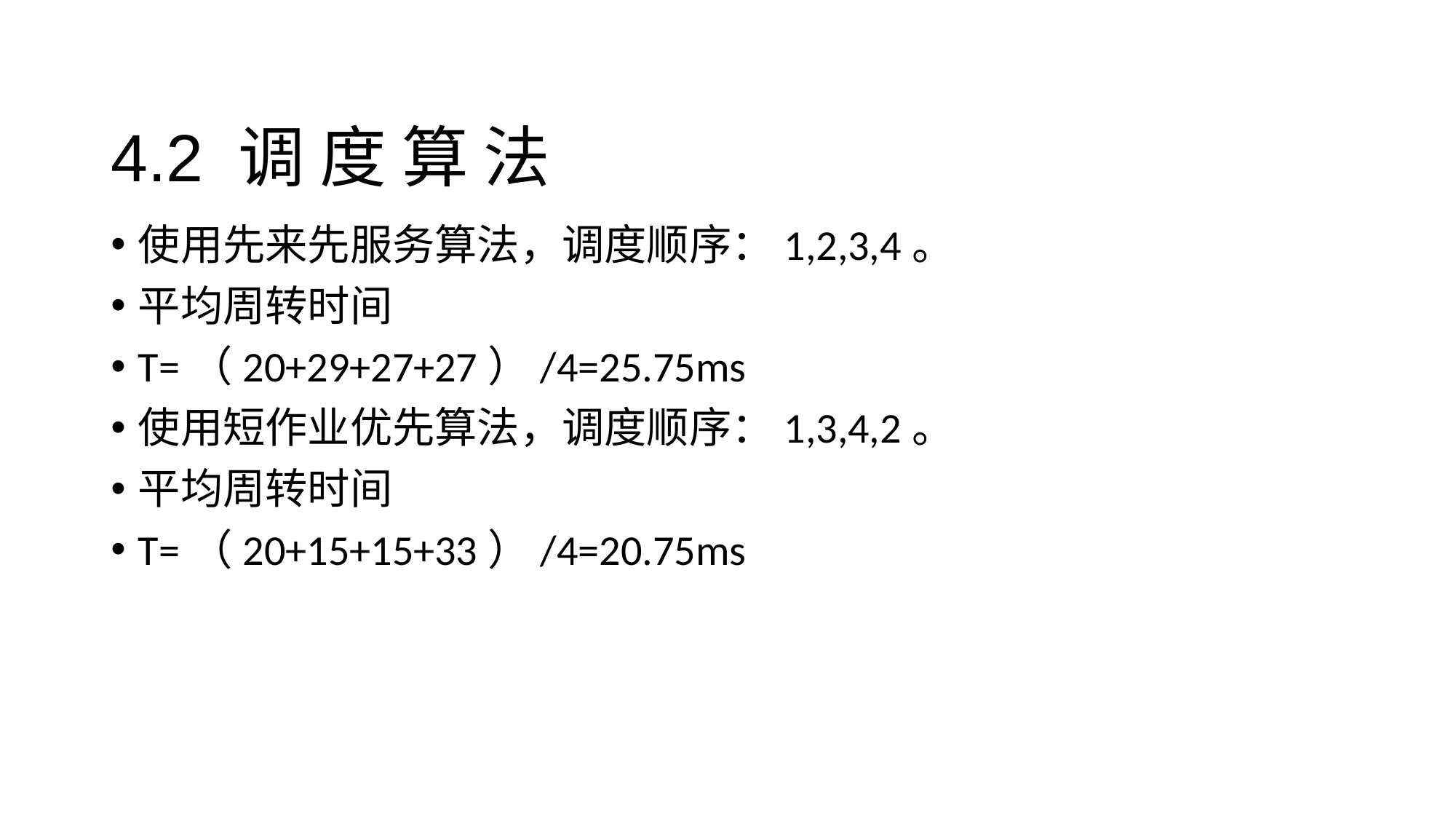

# 4.2 调 度 算 法
使用先来先服务算法，调度顺序：1,2,3,4。
平均周转时间
T=（20+29+27+27）/4=25.75ms
使用短作业优先算法，调度顺序：1,3,4,2。
平均周转时间
T=（20+15+15+33）/4=20.75ms
18